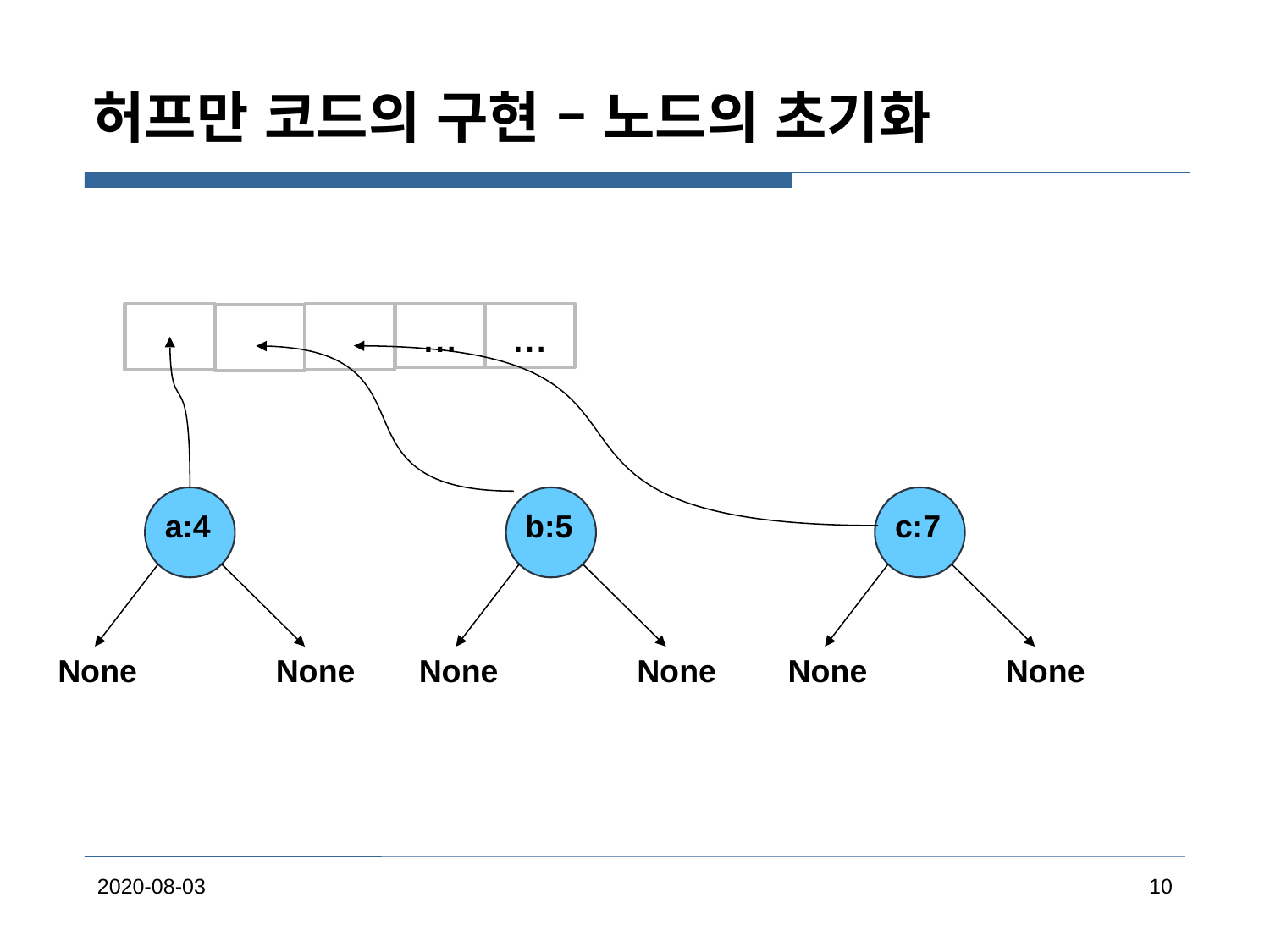

# 허프만 코드의 구현 – 노드의 초기화

…
…

a:4

b:5

c:7
None
None
None
None
None
None
2020-08-03
10